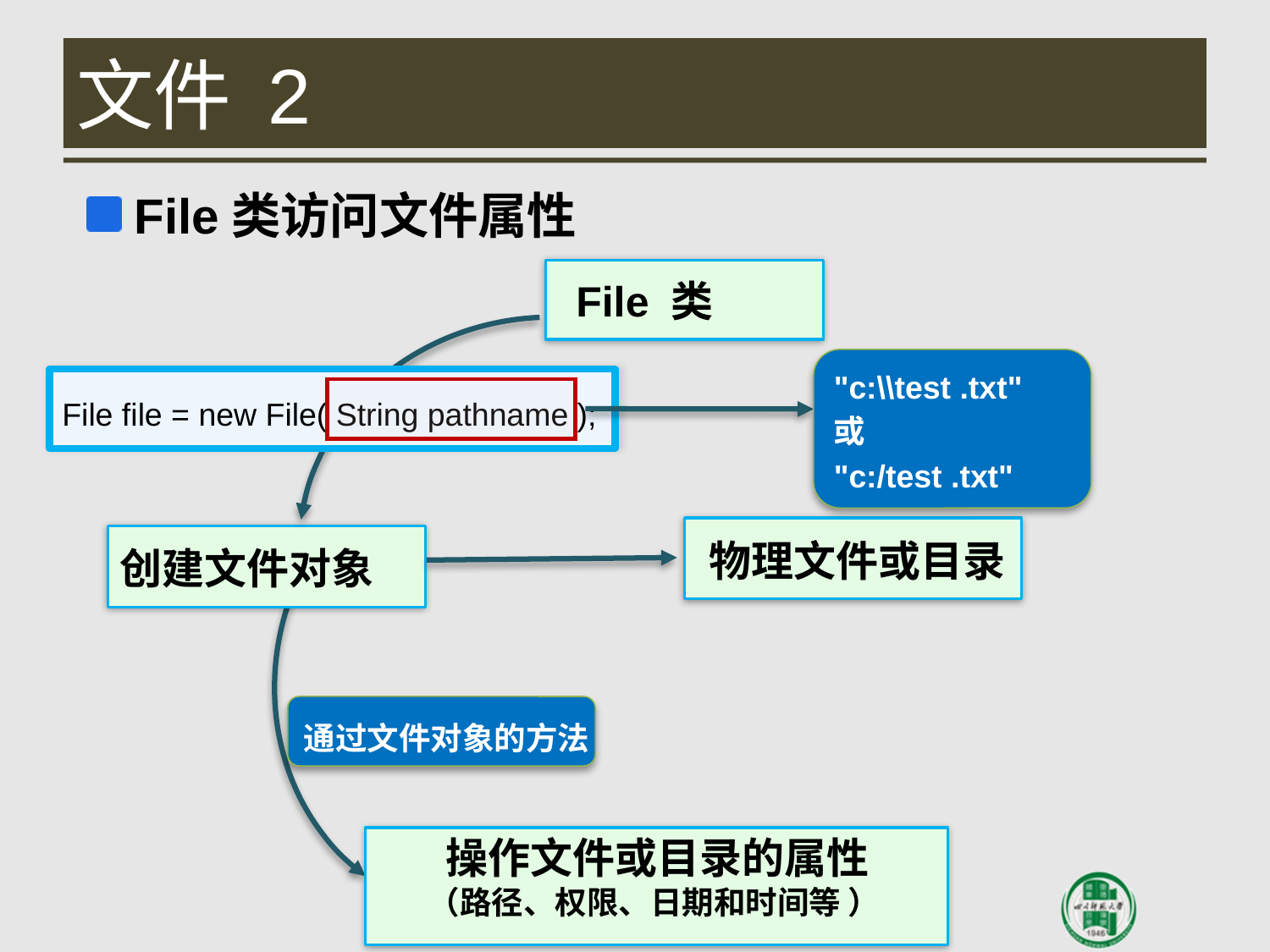

# 文件 2
File类访问文件属性

File 类

"c:\\test .txt"
或
"c:/test .txt"
File file = new File( String pathname );

物理文件或目录
创建文件对象
通过文件对象的方法
操作文件或目录的属性
（路径、权限、日期和时间等 ）